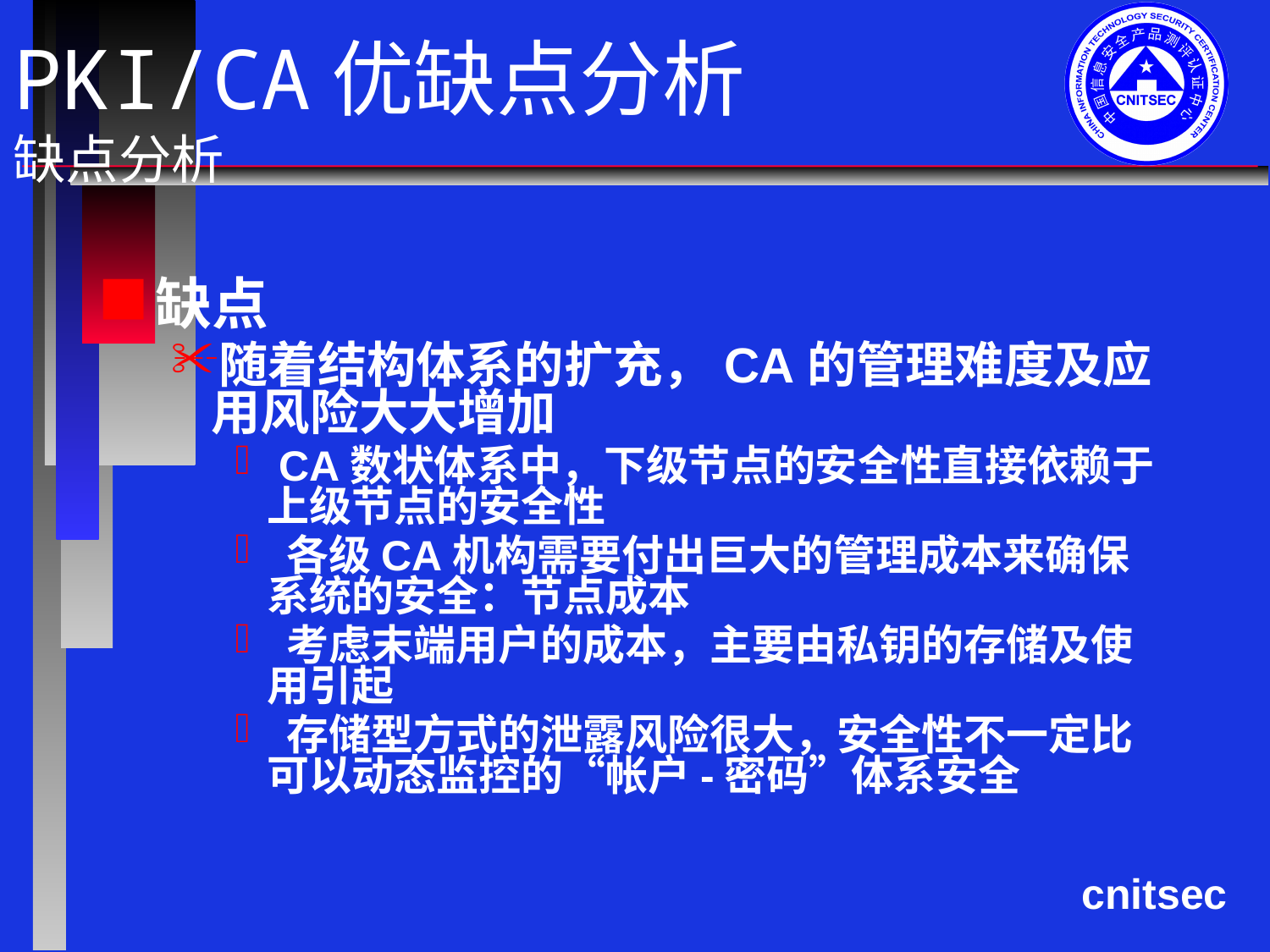

# PKI/CA优缺点分析 缺点分析
缺点
随着结构体系的扩充，CA的管理难度及应用风险大大增加
 CA数状体系中，下级节点的安全性直接依赖于上级节点的安全性
 各级CA机构需要付出巨大的管理成本来确保系统的安全：节点成本
 考虑末端用户的成本，主要由私钥的存储及使用引起
 存储型方式的泄露风险很大，安全性不一定比可以动态监控的“帐户-密码”体系安全